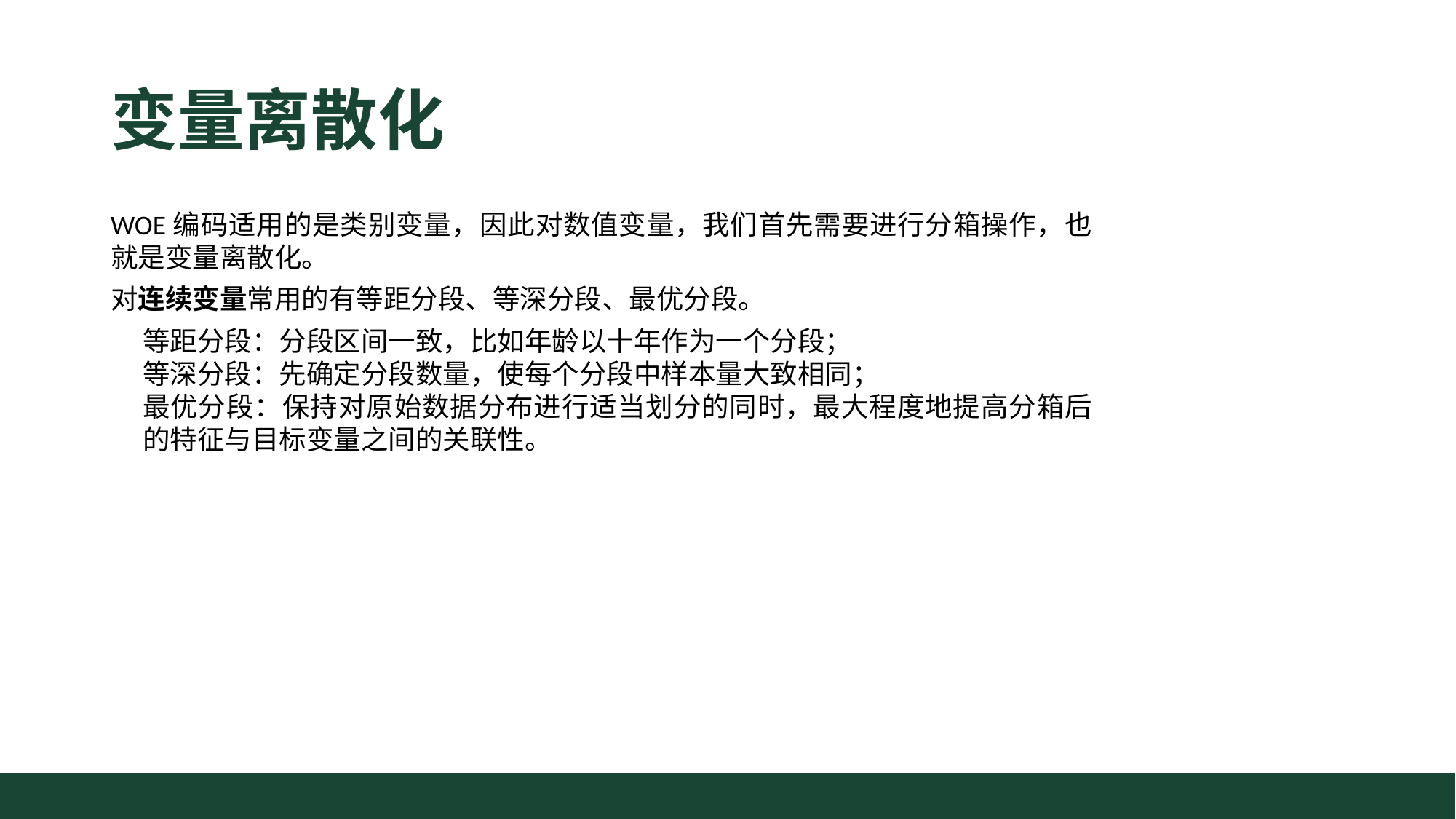

# 变量离散化
WOE编码适用的是类别变量，因此对数值变量，我们首先需要进行分箱操作，也就是变量离散化。
对连续变量常用的有等距分段、等深分段、最优分段。
等距分段：分段区间一致，比如年龄以十年作为一个分段；
等深分段：先确定分段数量，使每个分段中样本量大致相同；
最优分段：保持对原始数据分布进行适当划分的同时，最大程度地提高分箱后的特征与目标变量之间的关联性。